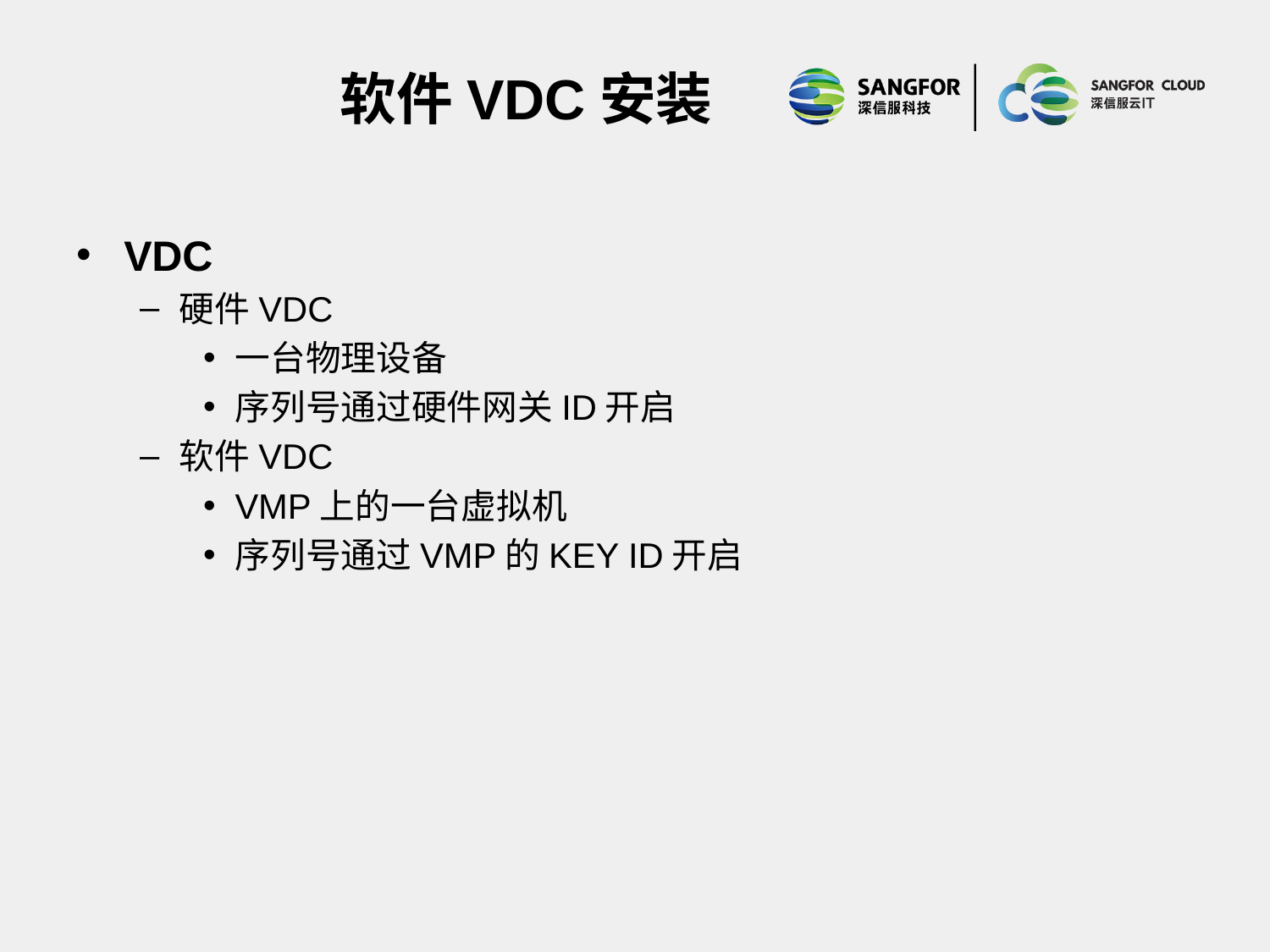

# 软件VDC安装
VDC
硬件VDC
一台物理设备
序列号通过硬件网关ID开启
软件VDC
VMP上的一台虚拟机
序列号通过VMP的KEY ID开启